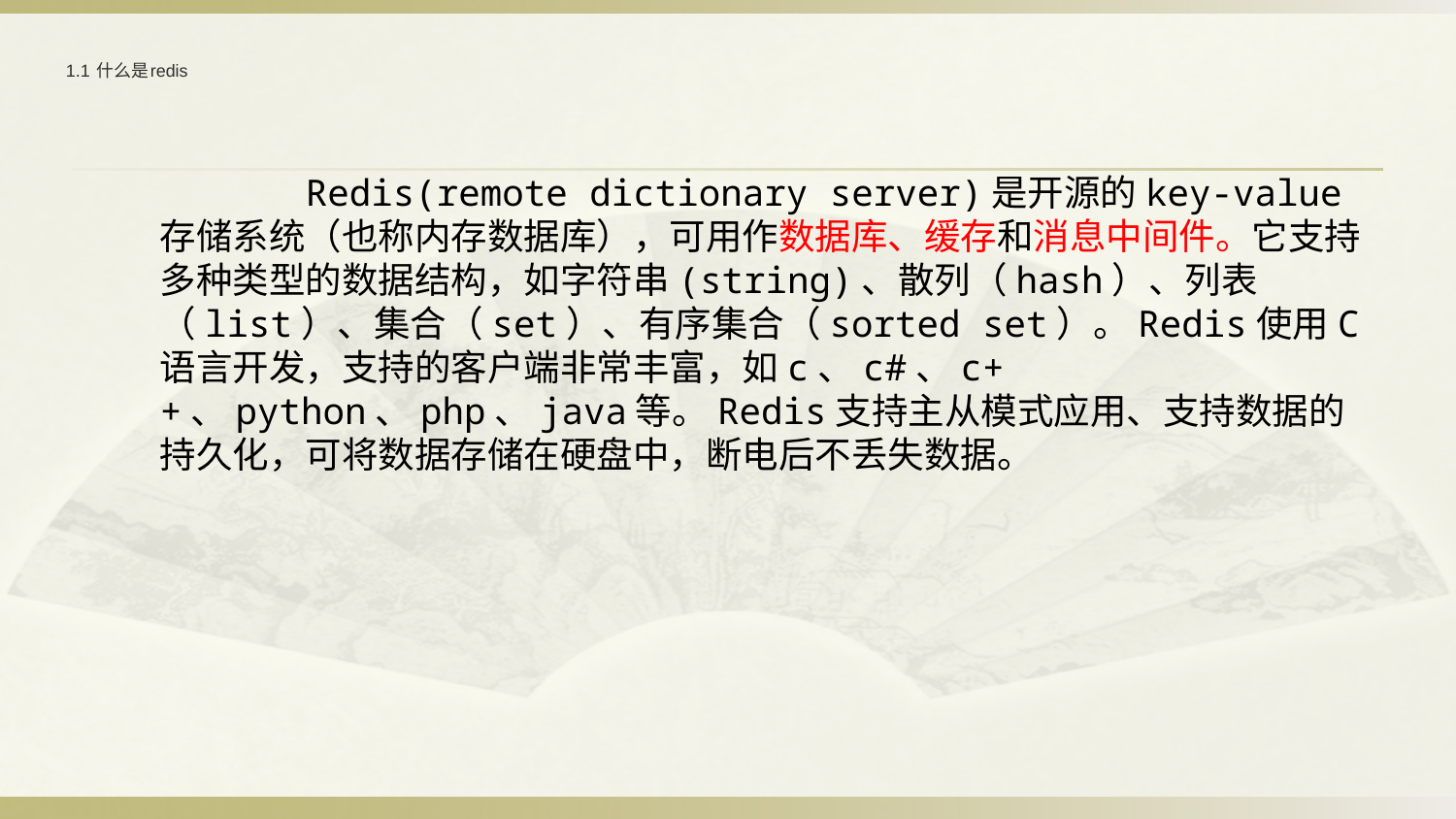

# 1.1 什么是redis

	Redis(remote dictionary server)是开源的key-value存储系统（也称内存数据库），可用作数据库、缓存和消息中间件。它支持多种类型的数据结构，如字符串(string)、散列（hash）、列表（list）、集合（set）、有序集合（sorted set）。Redis使用C语言开发，支持的客户端非常丰富，如c、c#、c++、python、php、java等。Redis支持主从模式应用、支持数据的持久化，可将数据存储在硬盘中，断电后不丢失数据。